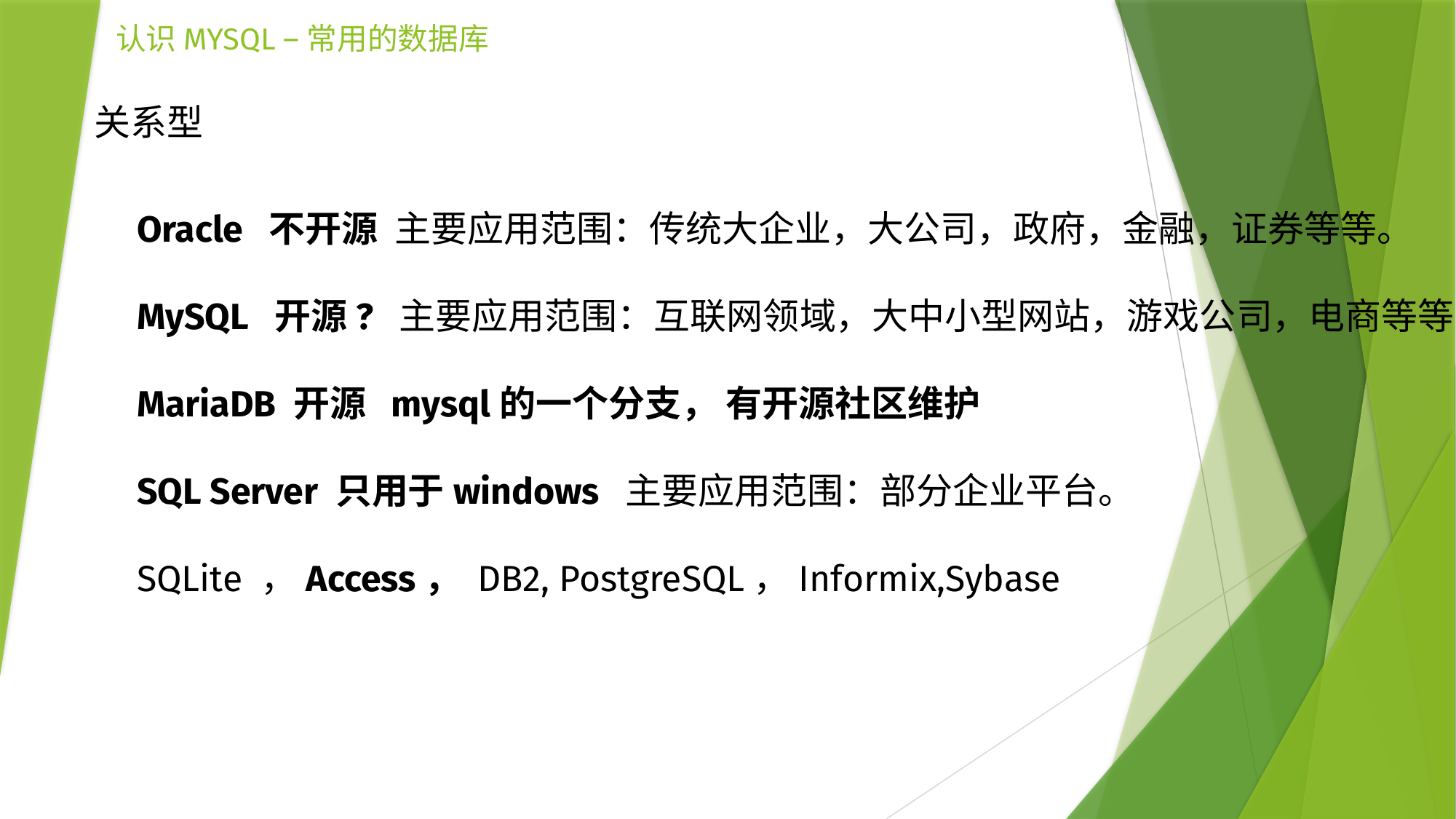

# 认识MYSQL –常用的数据库
关系型
Oracle  不开源  主要应用范围：传统大企业，大公司，政府，金融，证券等等。

MySQL  开源?  主要应用范围：互联网领域，大中小型网站，游戏公司，电商等等

MariaDB 开源  mysql的一个分支， 有开源社区维护

SQL Server 只用于windows  主要应用范围：部分企业平台。

SQLite ，Access， DB2, PostgreSQL，Informix,Sybase